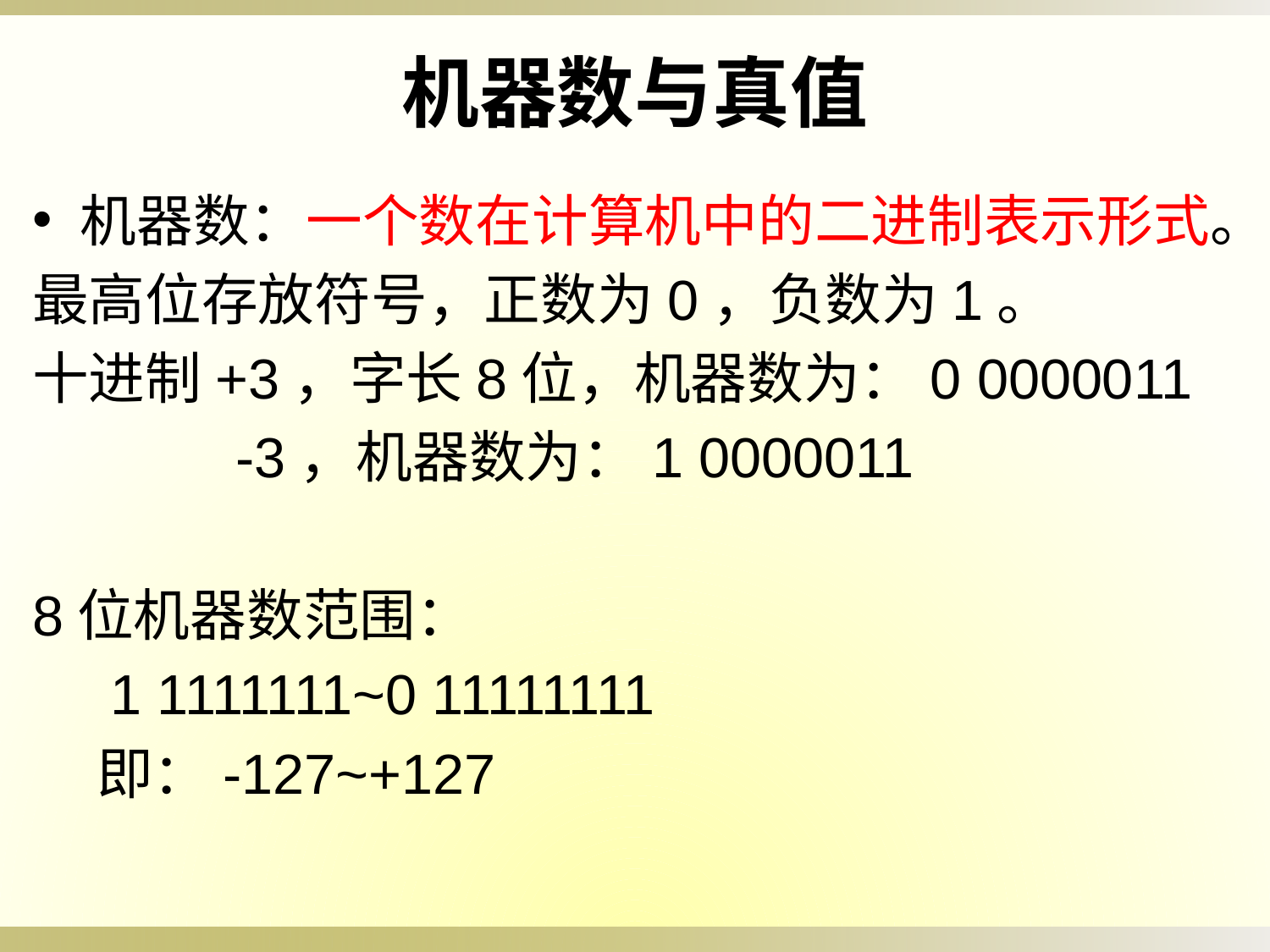

机器数与真值
机器数：一个数在计算机中的二进制表示形式。
最高位存放符号，正数为0，负数为1。
十进制+3，字长8位，机器数为：0 0000011
             -3，机器数为：1 0000011

8位机器数范围：
     1 1111111~0 11111111
    即：-127~+127